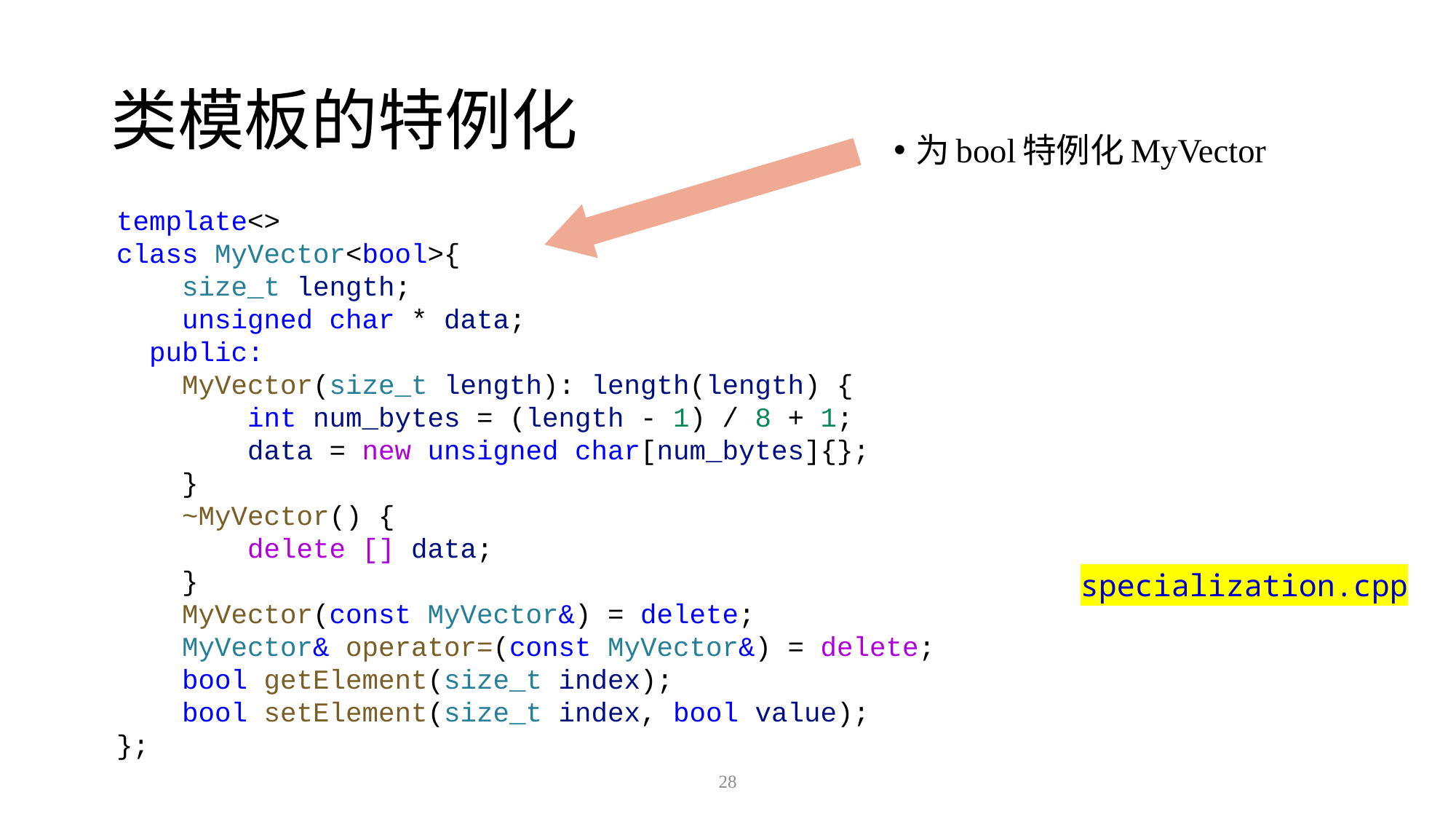

# 类模板的特例化
为bool特例化MyVector
template<>
class MyVector<bool>{
    size_t length;
    unsigned char * data;
  public:
    MyVector(size_t length): length(length) {
        int num_bytes = (length - 1) / 8 + 1;
        data = new unsigned char[num_bytes]{};
    }
    ~MyVector() {
        delete [] data;
    }
    MyVector(const MyVector&) = delete;
    MyVector& operator=(const MyVector&) = delete;
    bool getElement(size_t index);
    bool setElement(size_t index, bool value);
};
specialization.cpp
28